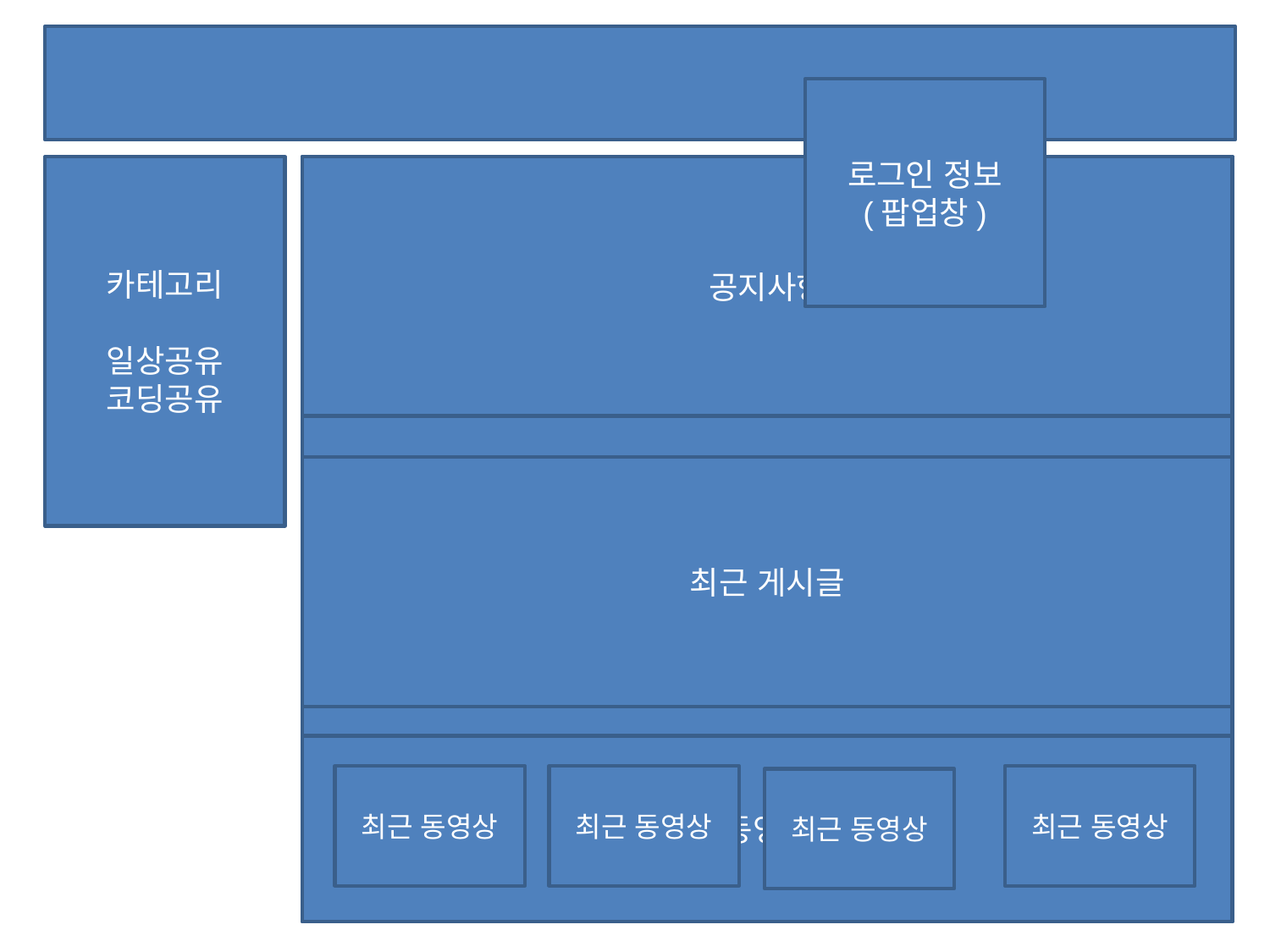

로그인 정보
(팝업창)

카테고리

일상공유
코딩공유
공지사항
최근 게시글
동영상
최근 동영상
최근 동영상
최근 동영상
최근 동영상